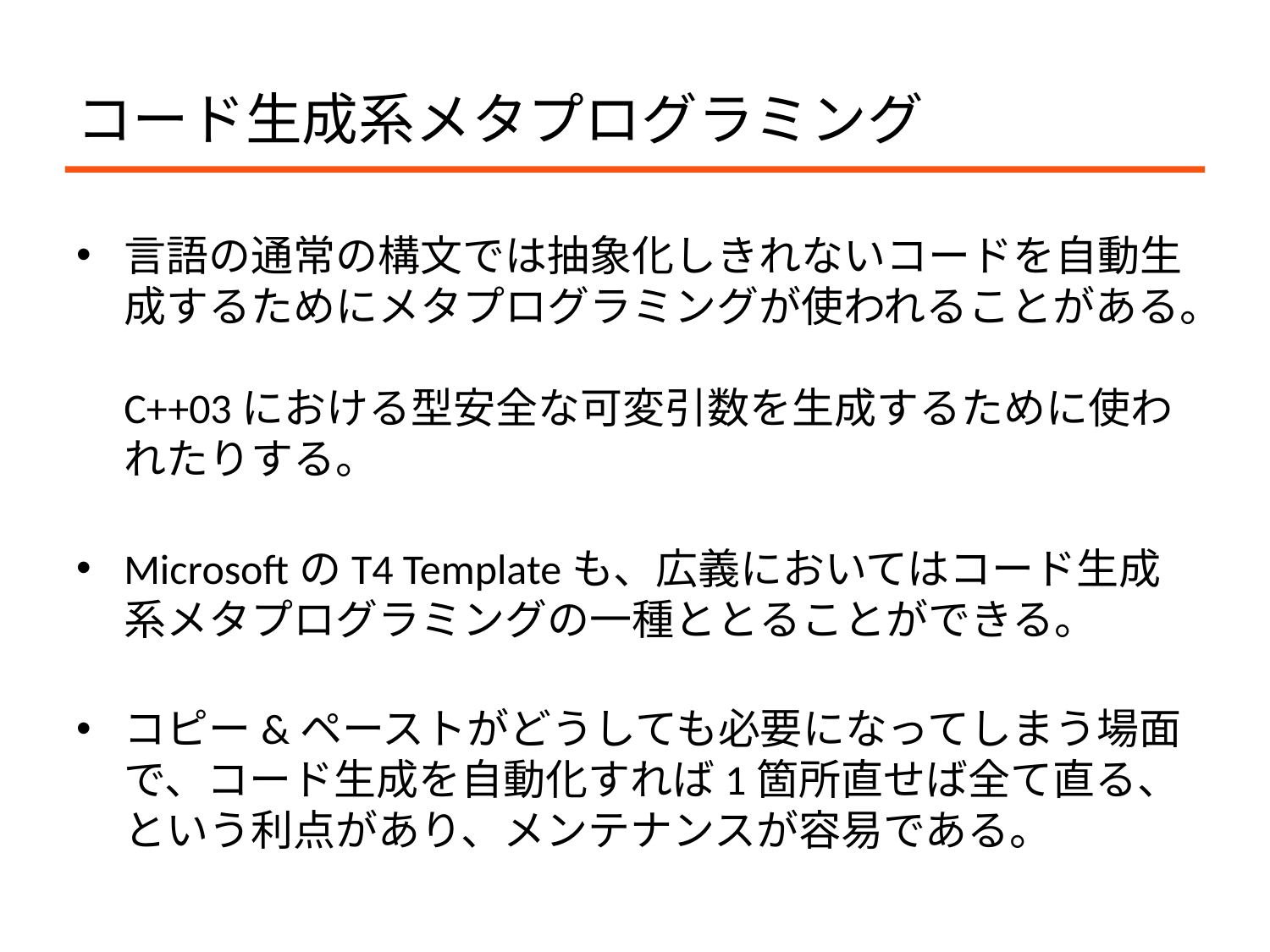

# コード生成系メタプログラミング
言語の通常の構文では抽象化しきれないコードを自動生成するためにメタプログラミングが使われることがある。
C++03における型安全な可変引数を生成するために使われたりする。
MicrosoftのT4 Templateも、広義においてはコード生成系メタプログラミングの一種ととることができる。
コピー&ペーストがどうしても必要になってしまう場面で、コード生成を自動化すれば1箇所直せば全て直る、という利点があり、メンテナンスが容易である。